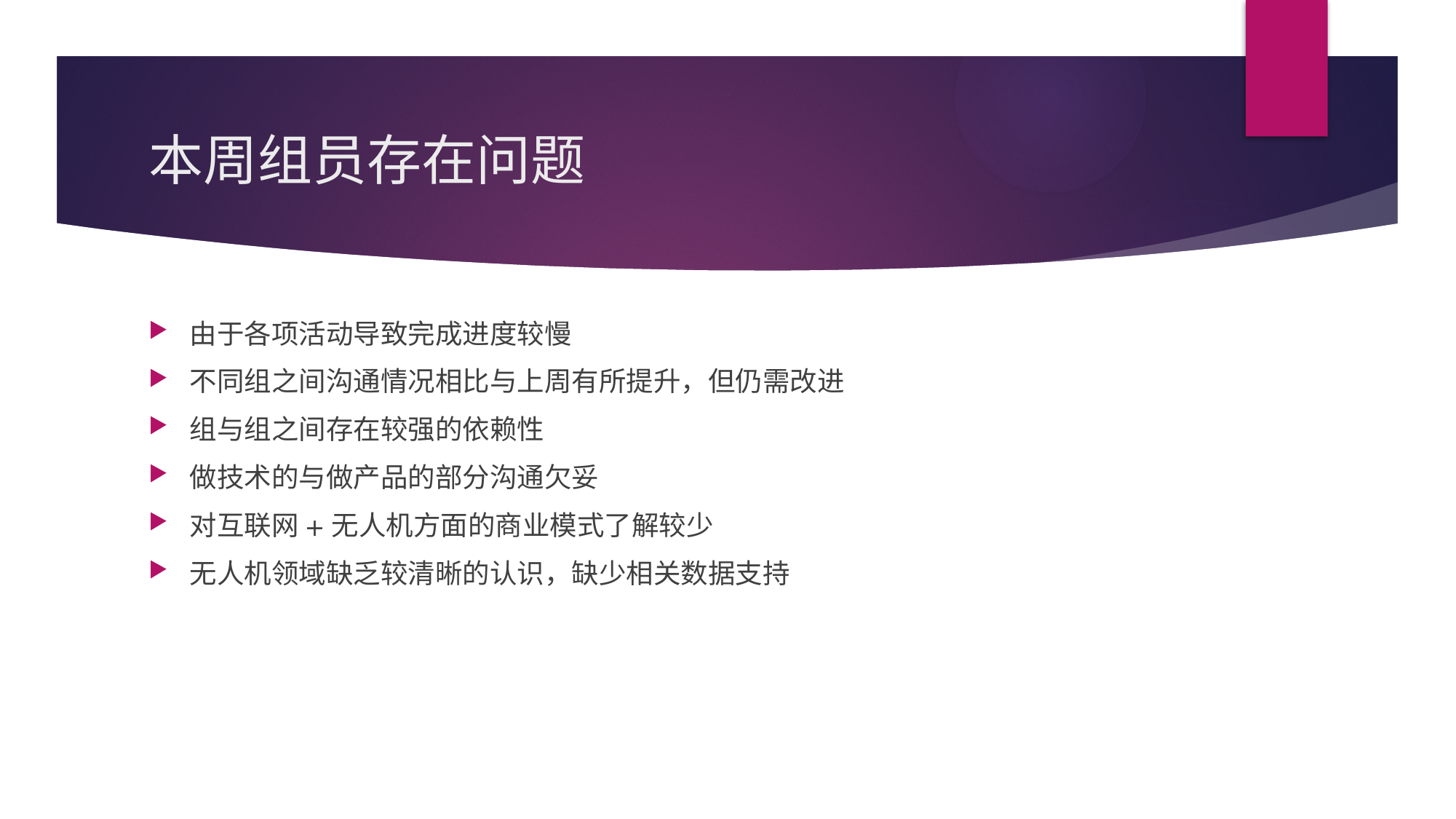

# 本周组员存在问题
由于各项活动导致完成进度较慢
不同组之间沟通情况相比与上周有所提升，但仍需改进
组与组之间存在较强的依赖性
做技术的与做产品的部分沟通欠妥
对互联网+无人机方面的商业模式了解较少
无人机领域缺乏较清晰的认识，缺少相关数据支持